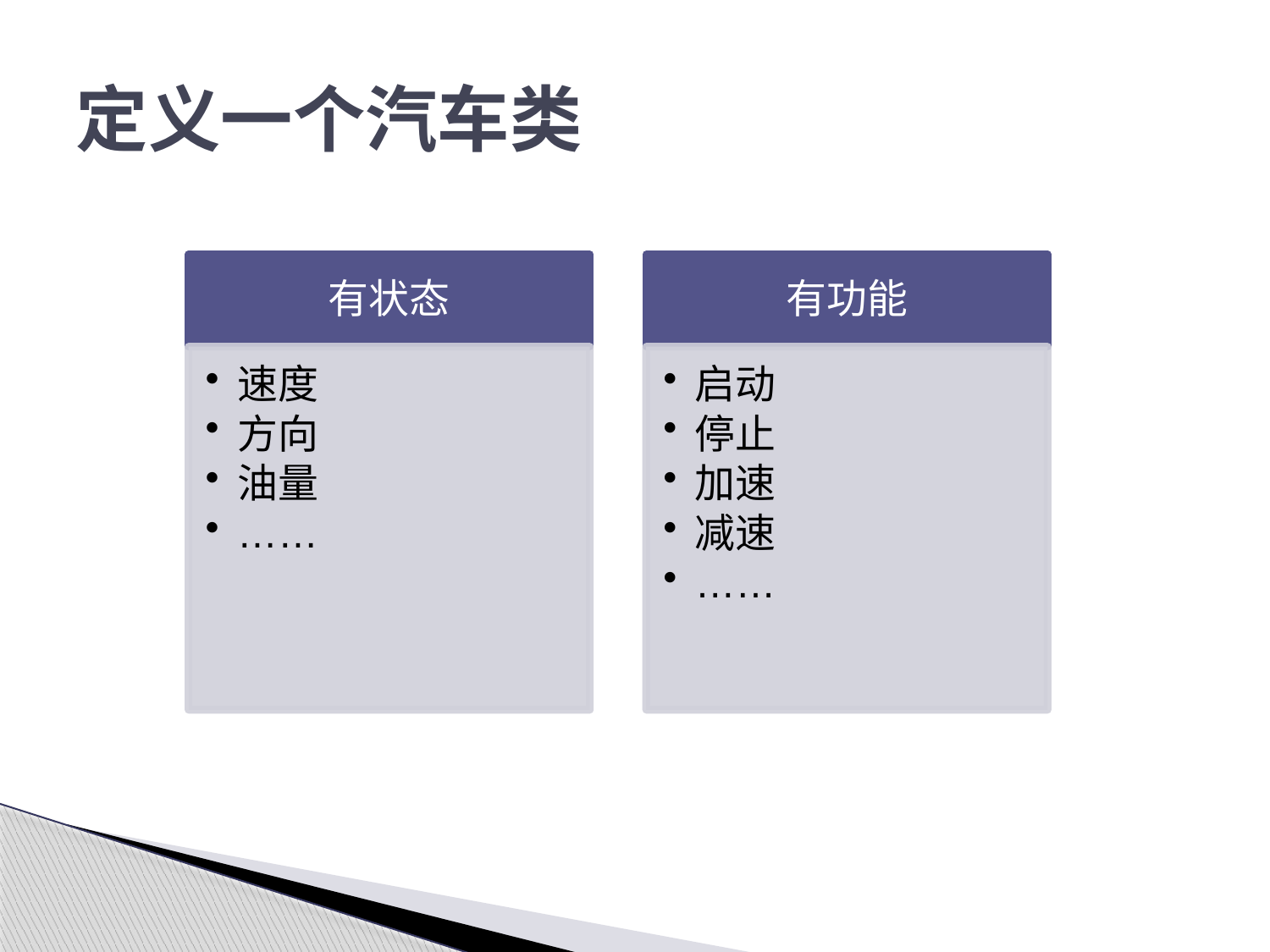

# 定义一个汽车类
有状态
速度
方向
油量
……
有功能
启动
停止
加速
减速
……